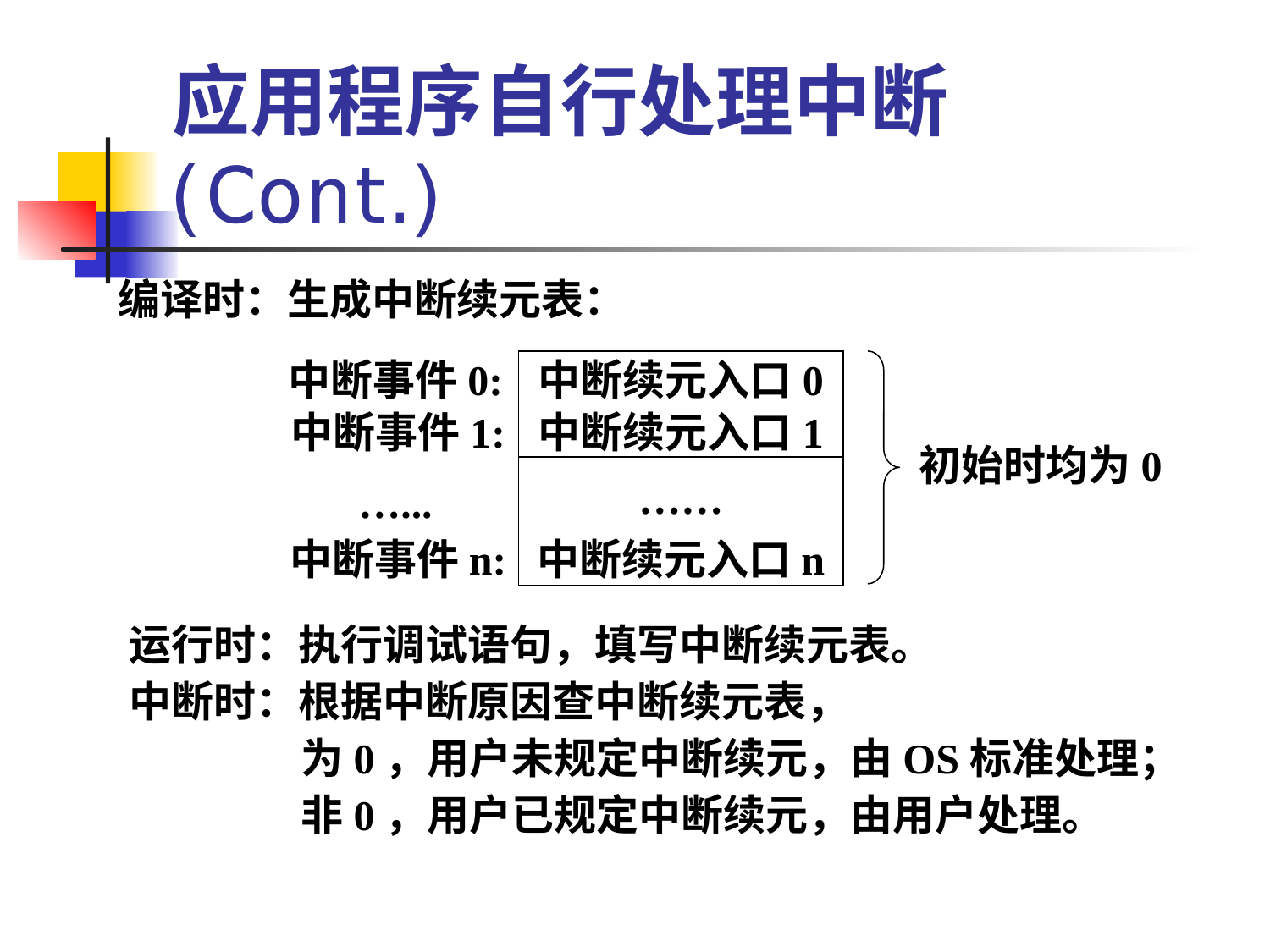

# 应用程序自行处理中断(Cont.)
编译时：生成中断续元表：
中断事件0:
中断续元入口0

中断事件1:
中断续元入口1
初始时均为0
……
…...
中断事件n:
中断续元入口n
运行时：执行调试语句，填写中断续元表。
中断时：根据中断原因查中断续元表，
                 为0，用户未规定中断续元，由OS标准处理；
                 非0，用户已规定中断续元，由用户处理。